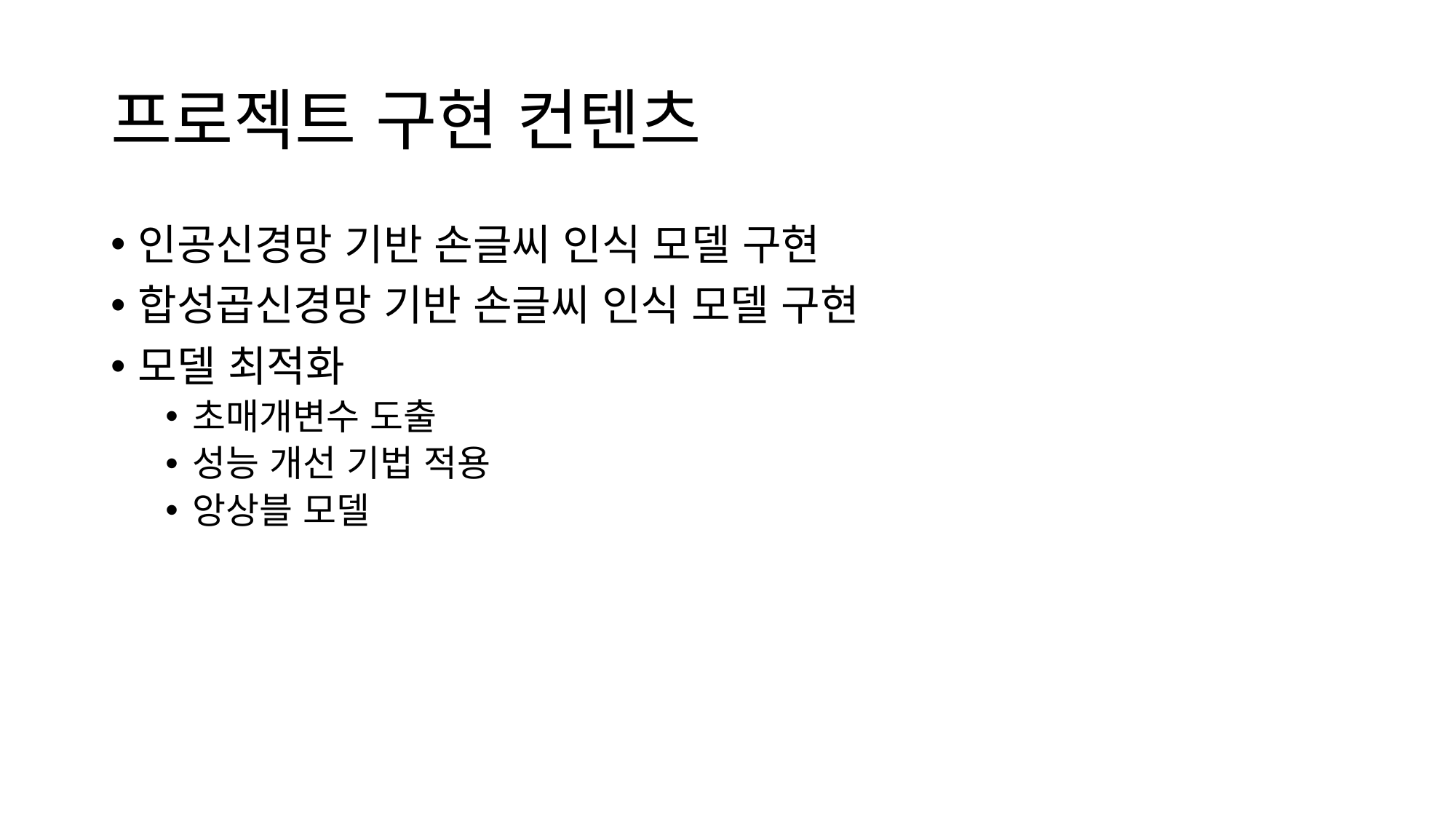

# 프로젝트 구현 컨텐츠
인공신경망 기반 손글씨 인식 모델 구현
합성곱신경망 기반 손글씨 인식 모델 구현
모델 최적화
초매개변수 도출
성능 개선 기법 적용
앙상블 모델